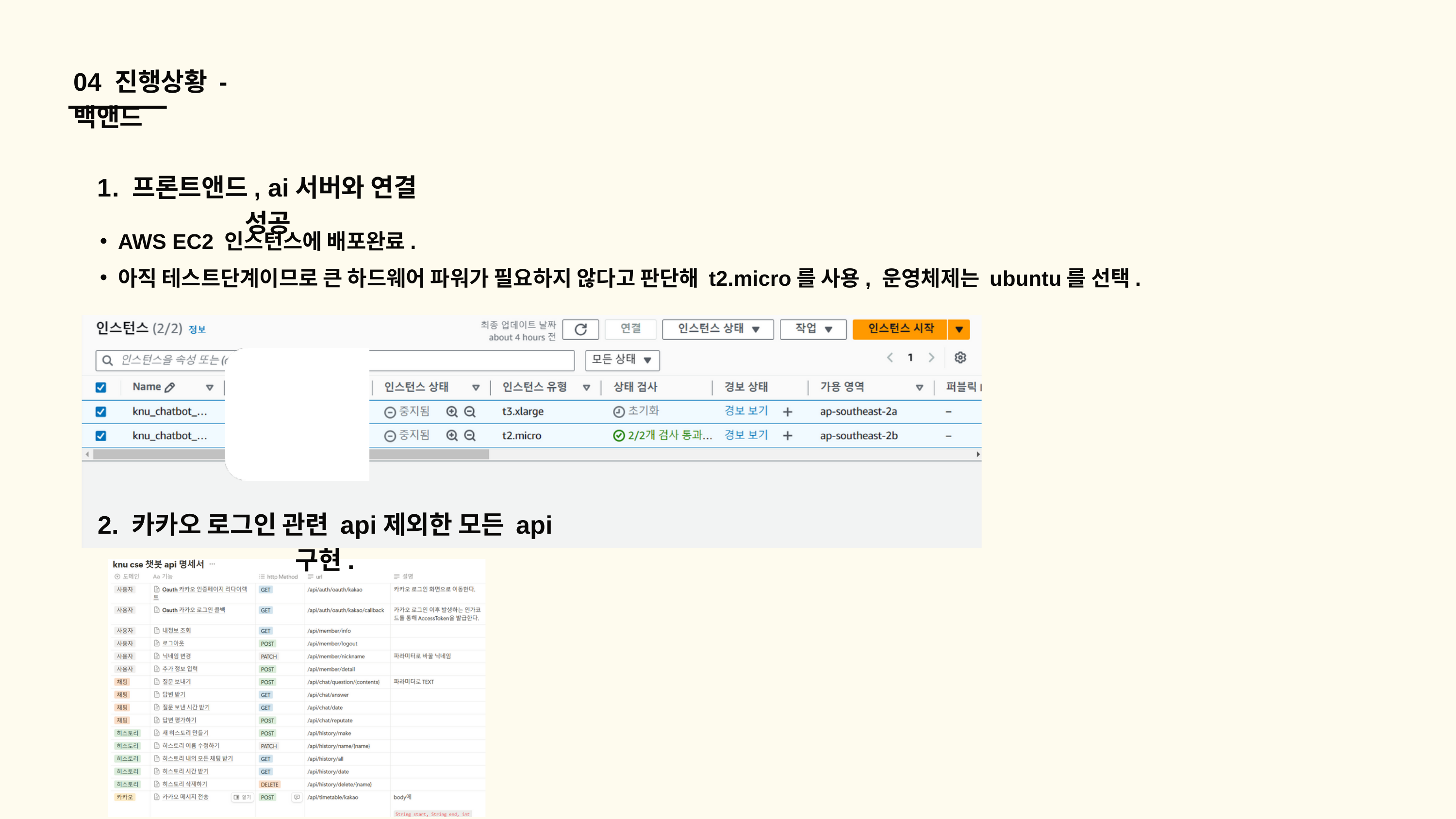

04 진행상황 - 백앤드

 프론트앤드, ai서버와 연결 성공
AWS EC2 인스턴스에 배포완료.
아직 테스트단계이므로 큰 하드웨어 파워가 필요하지 않다고 판단해 t2.micro를 사용, 운영체제는 ubuntu를 선택.

2. 카카오 로그인 관련 api제외한 모든 api 구현.